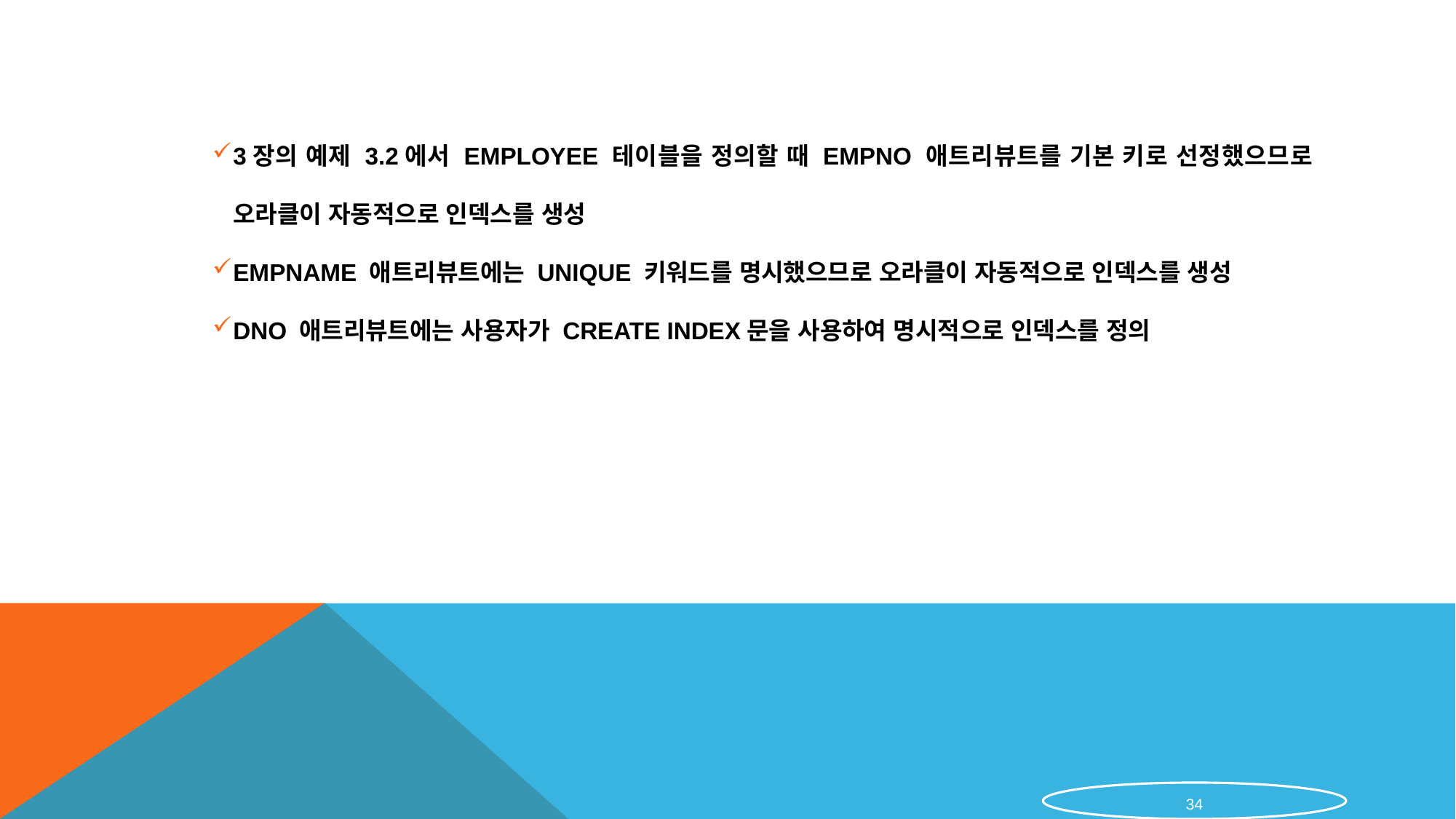

3장의 예제 3.2에서 EMPLOYEE 테이블을 정의할 때 EMPNO 애트리뷰트를 기본 키로 선정했으므로 오라클이 자동적으로 인덱스를 생성
EMPNAME 애트리뷰트에는 UNIQUE 키워드를 명시했으므로 오라클이 자동적으로 인덱스를 생성
DNO 애트리뷰트에는 사용자가 CREATE INDEX문을 사용하여 명시적으로 인덱스를 정의

34